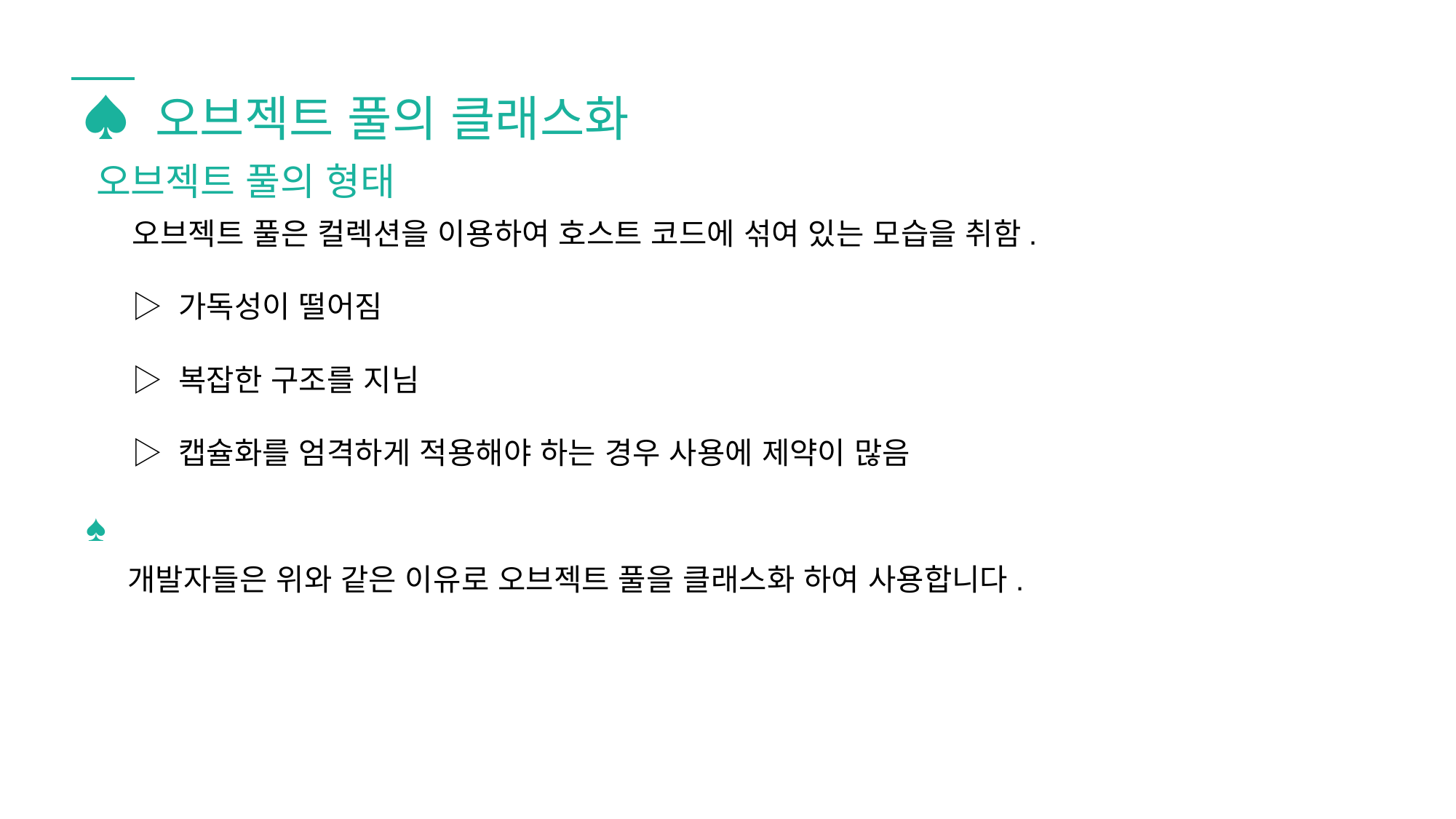

♠ 오브젝트 풀의 클래스화
오브젝트 풀의 형태
오브젝트 풀은 컬렉션을 이용하여 호스트 코드에 섞여 있는 모습을 취함.

▷ 가독성이 떨어짐

▷ 복잡한 구조를 지님

▷ 캡슐화를 엄격하게 적용해야 하는 경우 사용에 제약이 많음
♠
개발자들은 위와 같은 이유로 오브젝트 풀을 클래스화 하여 사용합니다.
BUSINESS